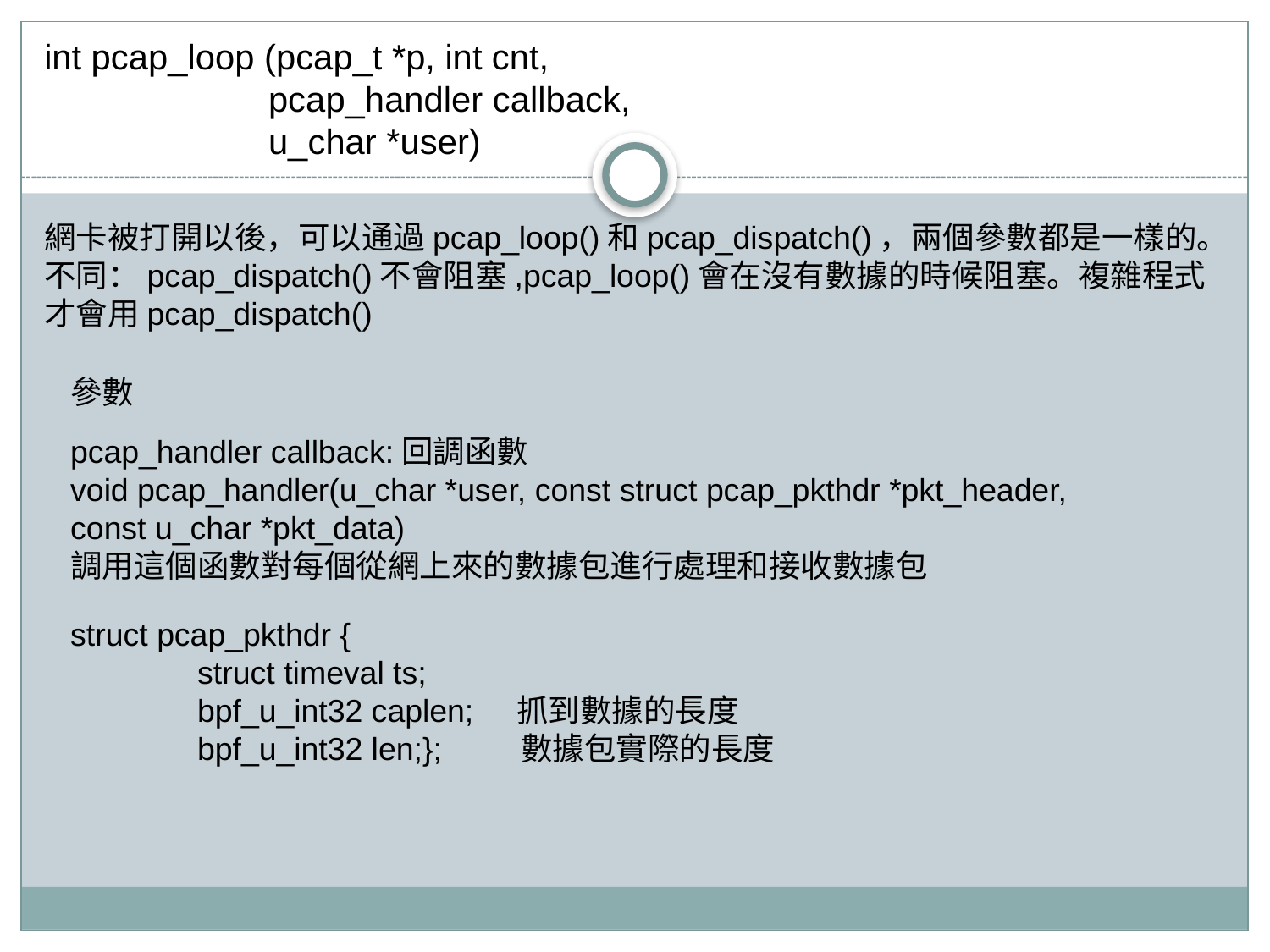

int pcap_loop (pcap_t *p, int cnt,
	          pcap_handler callback,
	          u_char *user)
網卡被打開以後，可以通過pcap_loop()和pcap_dispatch()，兩個參數都是一樣的。不同：pcap_dispatch()不會阻塞,pcap_loop()會在沒有數據的時候阻塞。複雜程式才會用pcap_dispatch()
參數
pcap_handler callback:回調函數
void pcap_handler(u_char *user, const struct pcap_pkthdr *pkt_header, const u_char *pkt_data)
調用這個函數對每個從網上來的數據包進行處理和接收數據包
struct pcap_pkthdr {
	struct timeval ts;
	bpf_u_int32 caplen;    抓到數據的長度
	bpf_u_int32 len;};        數據包實際的長度